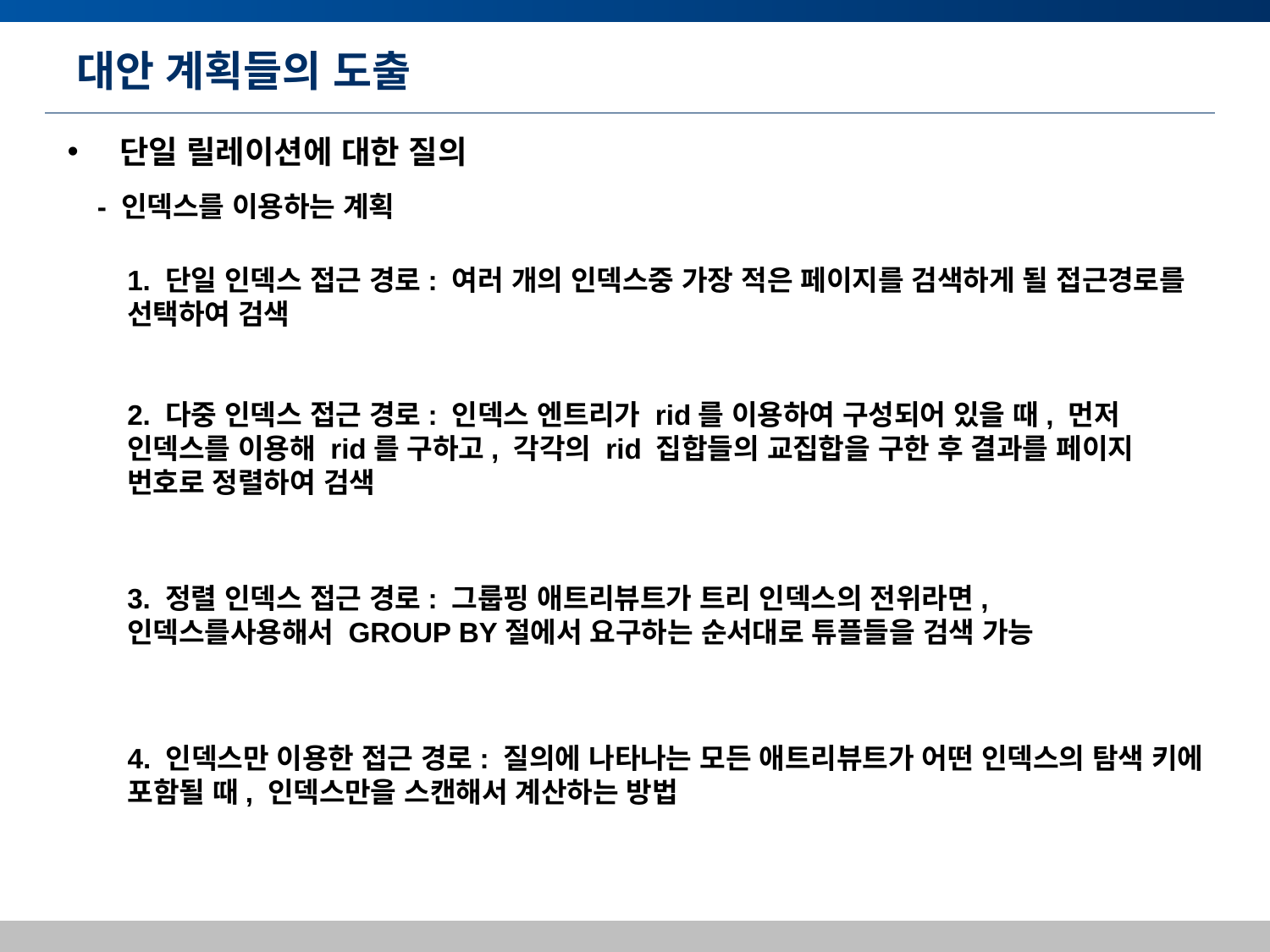

# 대안 계획들의 도출
  단일 릴레이션에 대한 질의
- 인덱스를 이용하는 계획
1. 단일 인덱스 접근 경로: 여러 개의 인덱스중 가장 적은 페이지를 검색하게 될 접근경로를 선택하여 검색
2. 다중 인덱스 접근 경로: 인덱스 엔트리가 rid를 이용하여 구성되어 있을 때, 먼저 인덱스를 이용해 rid를 구하고, 각각의 rid 집합들의 교집합을 구한 후 결과를 페이지 번호로 정렬하여 검색
3. 정렬 인덱스 접근 경로: 그룹핑 애트리뷰트가 트리 인덱스의 전위라면, 인덱스를사용해서 GROUP BY절에서 요구하는 순서대로 튜플들을 검색 가능
4. 인덱스만 이용한 접근 경로: 질의에 나타나는 모든 애트리뷰트가 어떤 인덱스의 탐색 키에 포함될 때, 인덱스만을 스캔해서 계산하는 방법